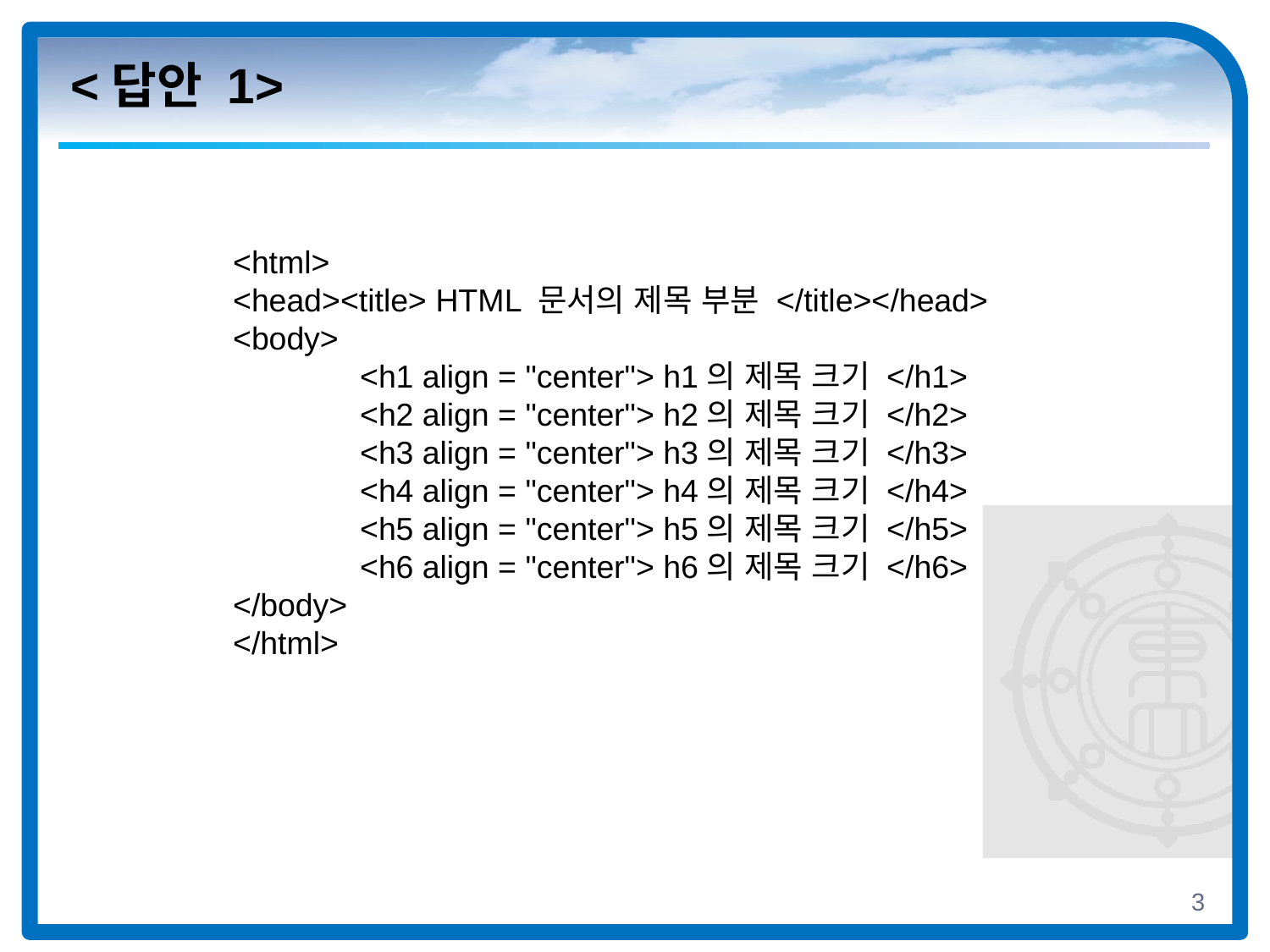

# <답안 1>

<html>
<head><title> HTML 문서의 제목 부분 </title></head>
<body>
	<h1 align = "center"> h1의 제목 크기 </h1>
	<h2 align = "center"> h2의 제목 크기 </h2>
	<h3 align = "center"> h3의 제목 크기 </h3>
	<h4 align = "center"> h4의 제목 크기 </h4>
	<h5 align = "center"> h5의 제목 크기 </h5>
	<h6 align = "center"> h6의 제목 크기 </h6>
</body>
</html>
3